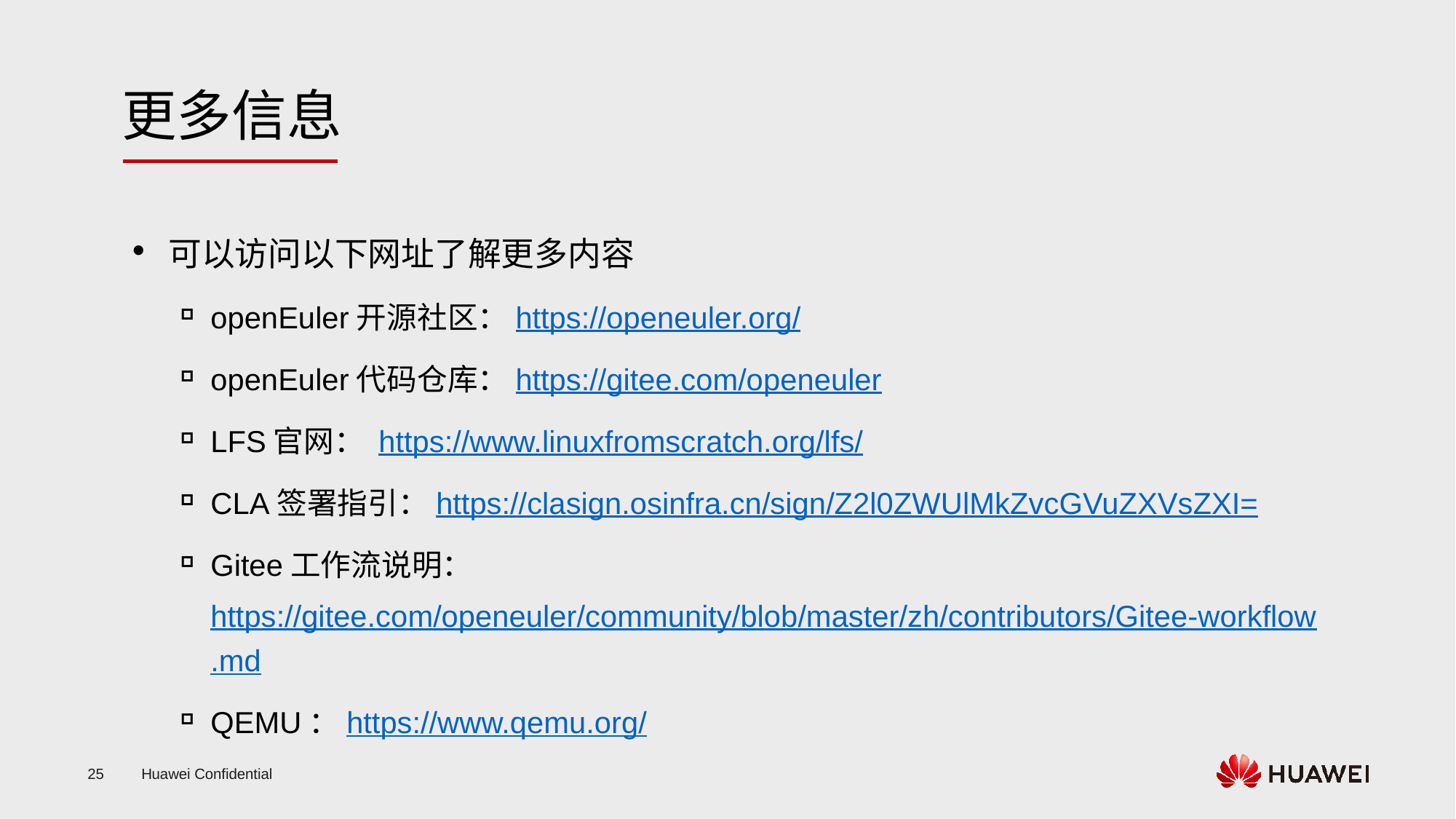

可以访问以下网址了解更多内容
openEuler开源社区：https://openeuler.org/
openEuler代码仓库：https://gitee.com/openeuler
LFS官网： https://www.linuxfromscratch.org/lfs/
CLA签署指引：https://clasign.osinfra.cn/sign/Z2l0ZWUlMkZvcGVuZXVsZXI=
Gitee工作流说明：https://gitee.com/openeuler/community/blob/master/zh/contributors/Gitee-workflow.md
QEMU：https://www.qemu.org/